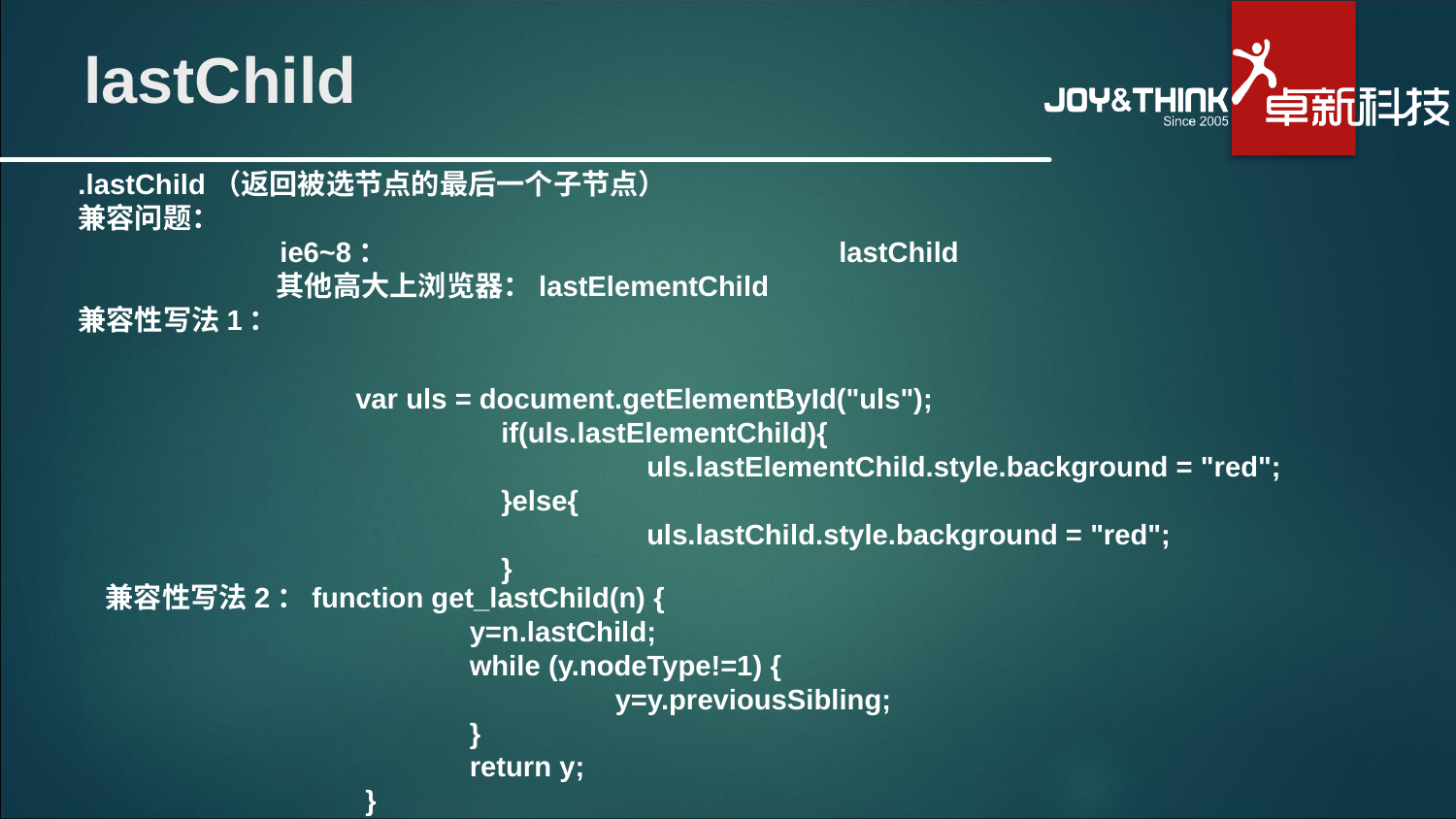

# lastChild
.lastChild（返回被选节点的最后一个子节点）
兼容问题：
	       ie6~8：			    lastChild
	       其他高大上浏览器：lastElementChild
兼容性写法1：
var uls = document.getElementById("uls");
	if(uls.lastElementChild){
		uls.lastElementChild.style.background = "red";
	}else{
		uls.lastChild.style.background = "red";
	}
兼容性写法2：function get_lastChild(n) {
	y=n.lastChild;
	while (y.nodeType!=1) {
  		y=y.previousSibling;
  	}
	return y;
}